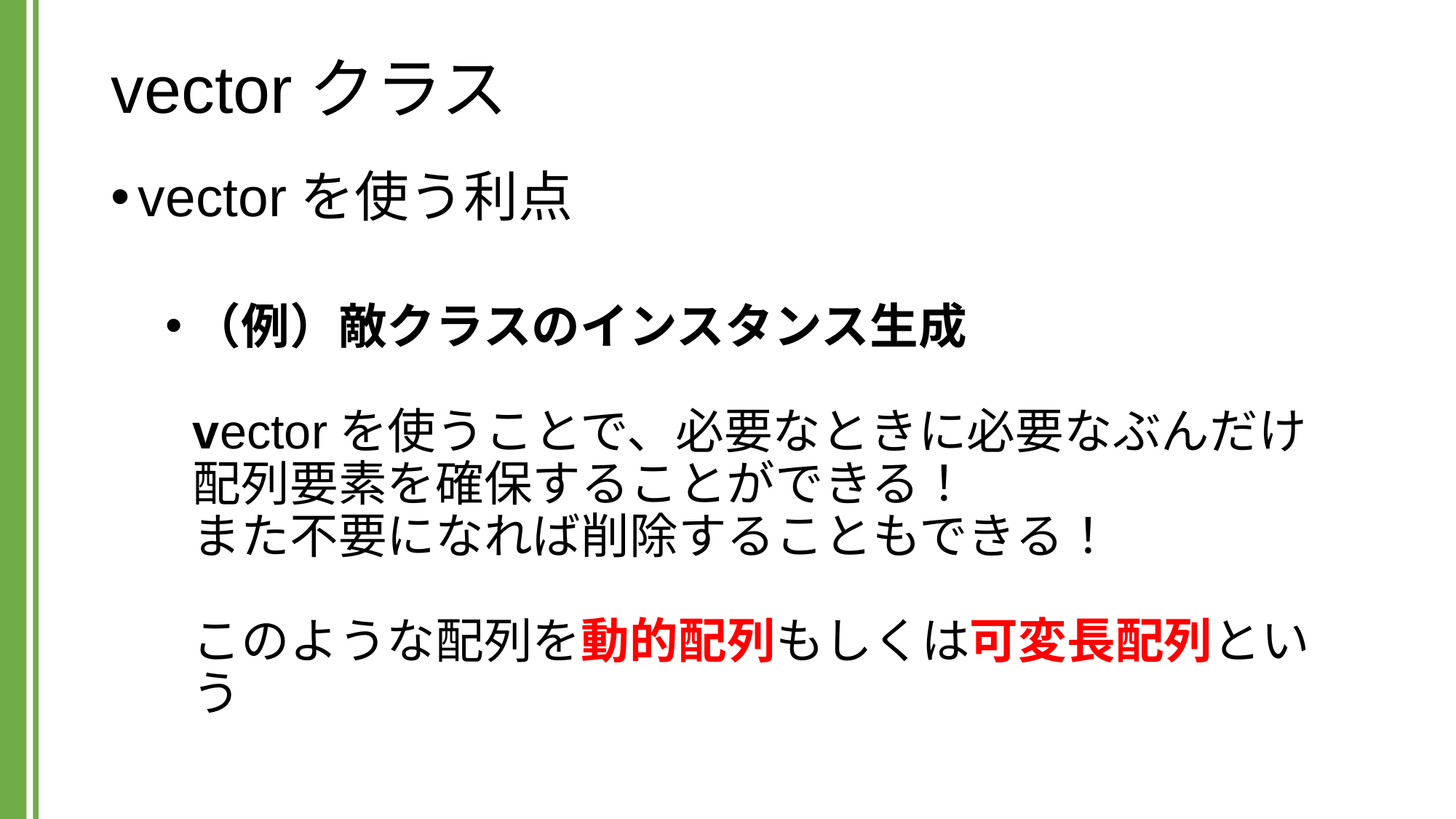

# vectorクラス
vectorを使う利点
（例）敵クラスのインスタンス生成
vectorを使うことで、必要なときに必要なぶんだけ
配列要素を確保することができる！
また不要になれば削除することもできる！
このような配列を動的配列もしくは可変長配列という